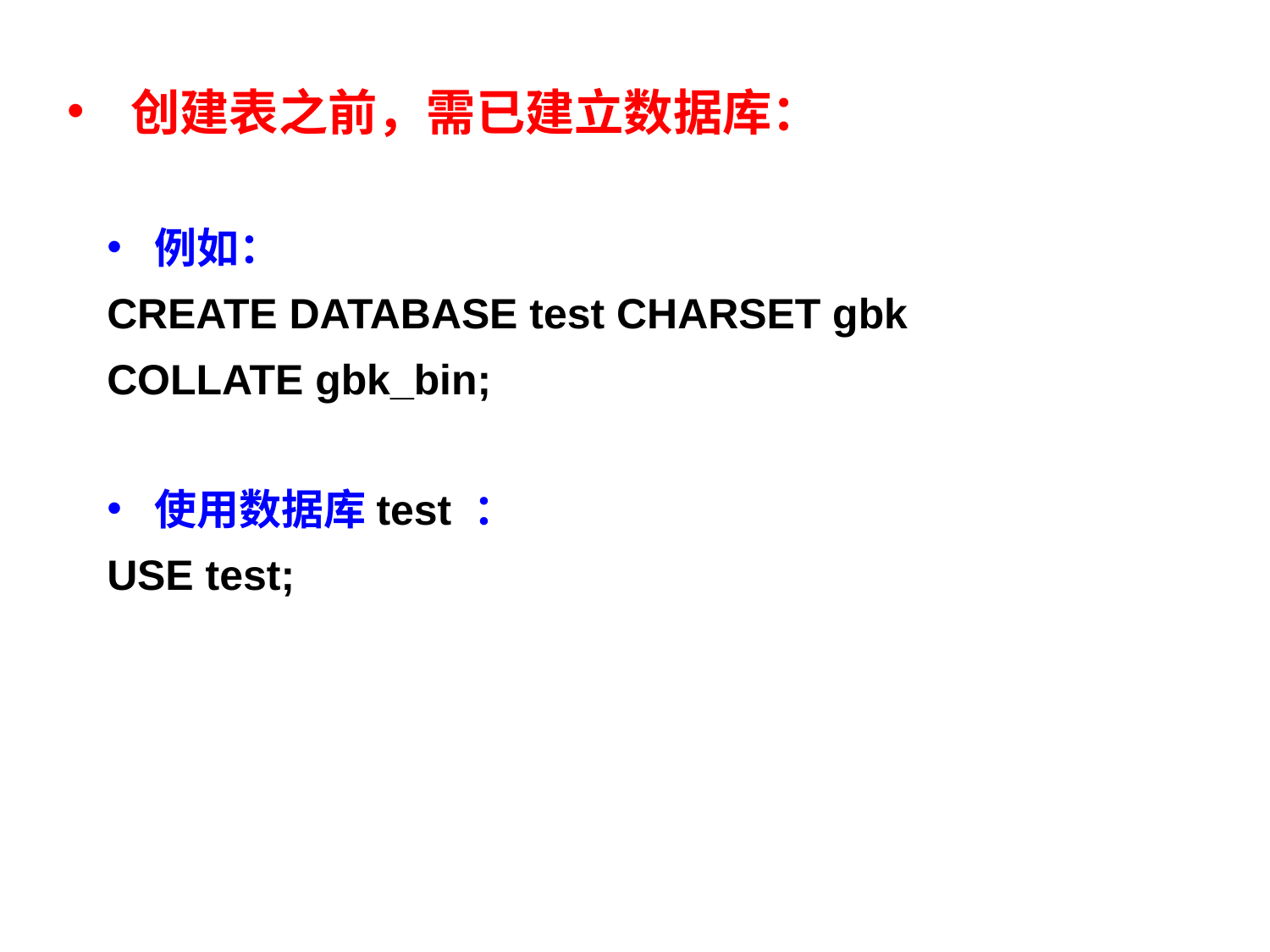

创建表之前，需已建立数据库：
例如：
CREATE DATABASE test CHARSET gbk
COLLATE gbk_bin;

使用数据库test ：
USE test;